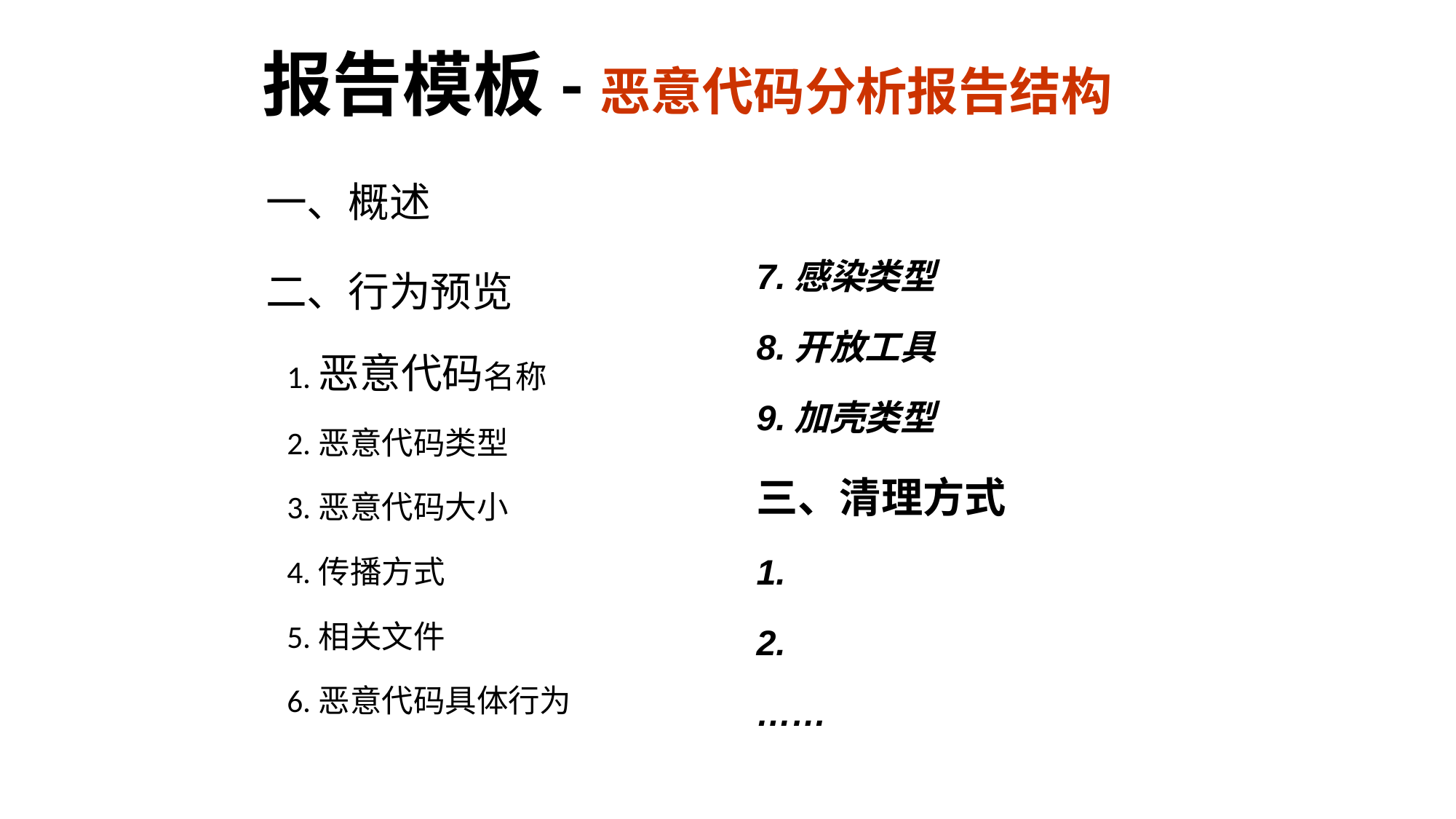

报告模板-恶意代码分析报告结构
一、概述
二、行为预览
1.恶意代码名称
2.恶意代码类型
3.恶意代码大小
4.传播方式
5.相关文件
6.恶意代码具体行为
7.感染类型
8.开放工具
9.加壳类型
三、清理方式
1.
2.
……

3